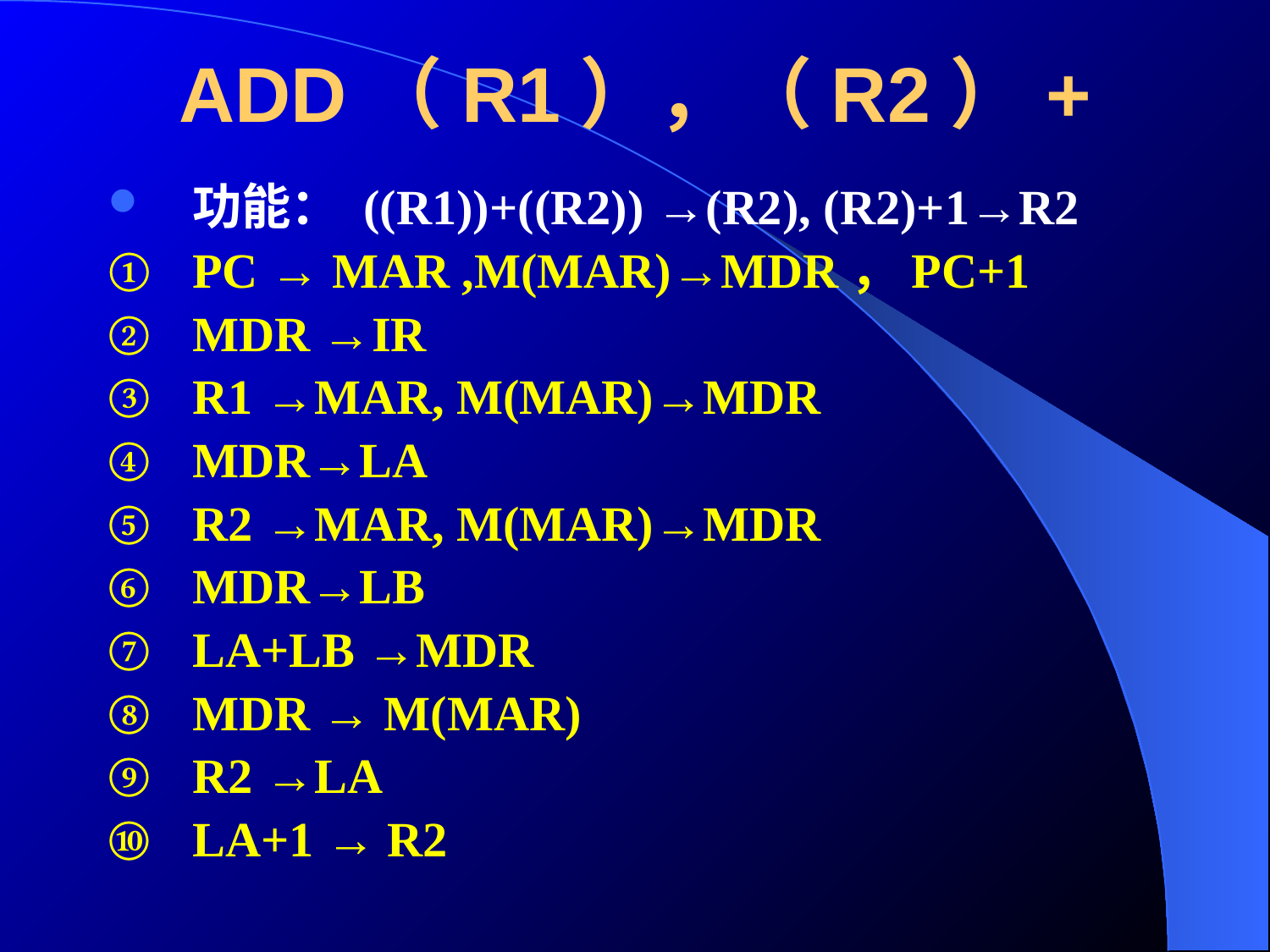

# ADD（R1），（R2）+
功能： ((R1))+((R2)) →(R2), (R2)+1→R2
PC → MAR ,M(MAR)→MDR，PC+1
MDR →IR
R1 →MAR, M(MAR)→MDR
MDR→LA
R2 →MAR, M(MAR)→MDR
MDR→LB
LA+LB →MDR
MDR → M(MAR)
R2 →LA
LA+1 → R2